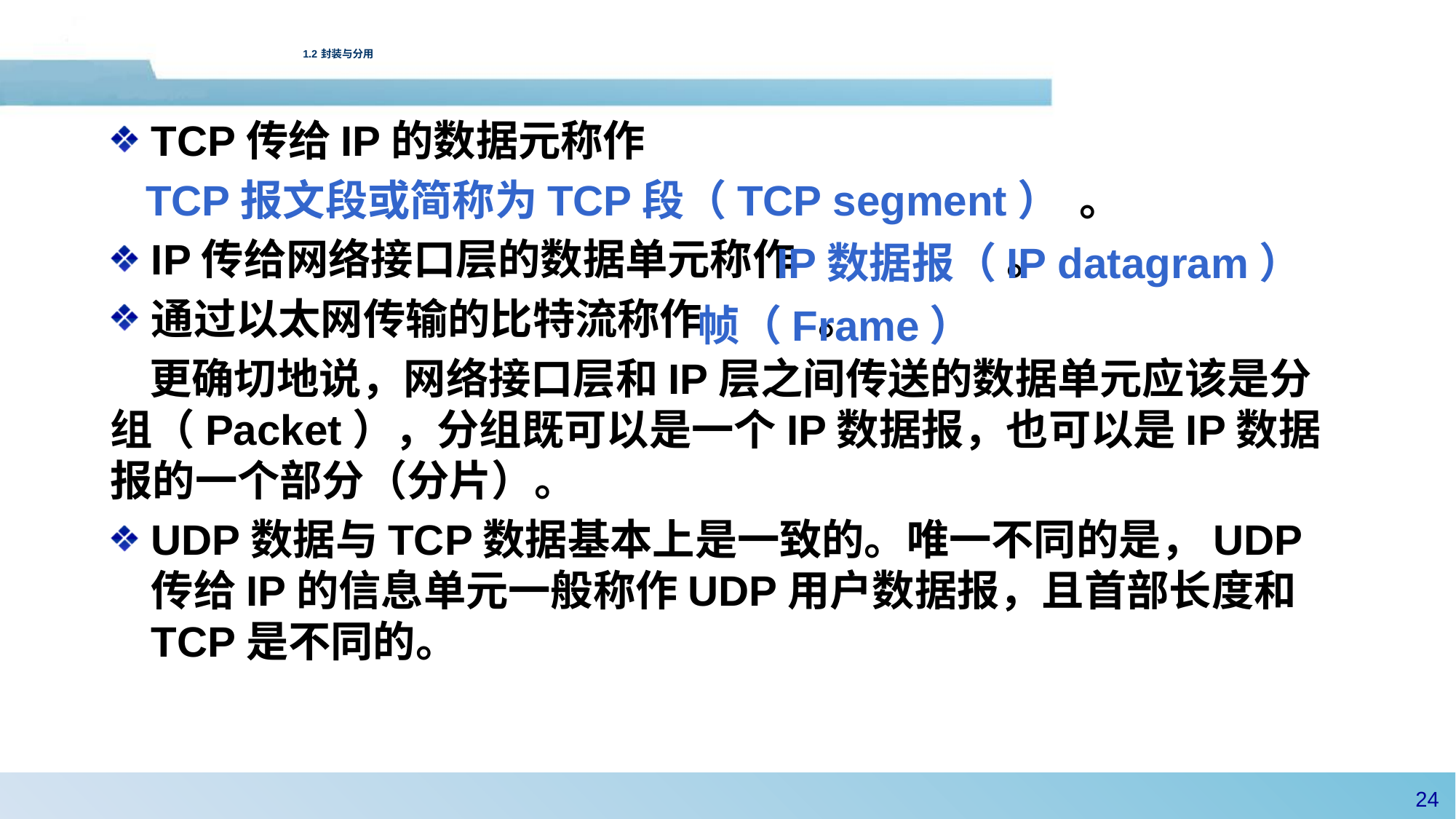

# 1.2 封装与分用
TCP传给IP的数据元称作
   TCP报文段或简称为TCP段（TCP segment）  。
IP传给网络接口层的数据单元称作                      。
通过以太网传输的比特流称作            。
   更确切地说，网络接口层和IP层之间传送的数据单元应该是分组（Packet），分组既可以是一个IP数据报，也可以是IP数据报的一个部分（分片）。
UDP数据与TCP数据基本上是一致的。唯一不同的是，UDP传给IP的信息单元一般称作UDP用户数据报，且首部长度和TCP是不同的。
IP数据报（IP datagram）
帧（Frame）
24